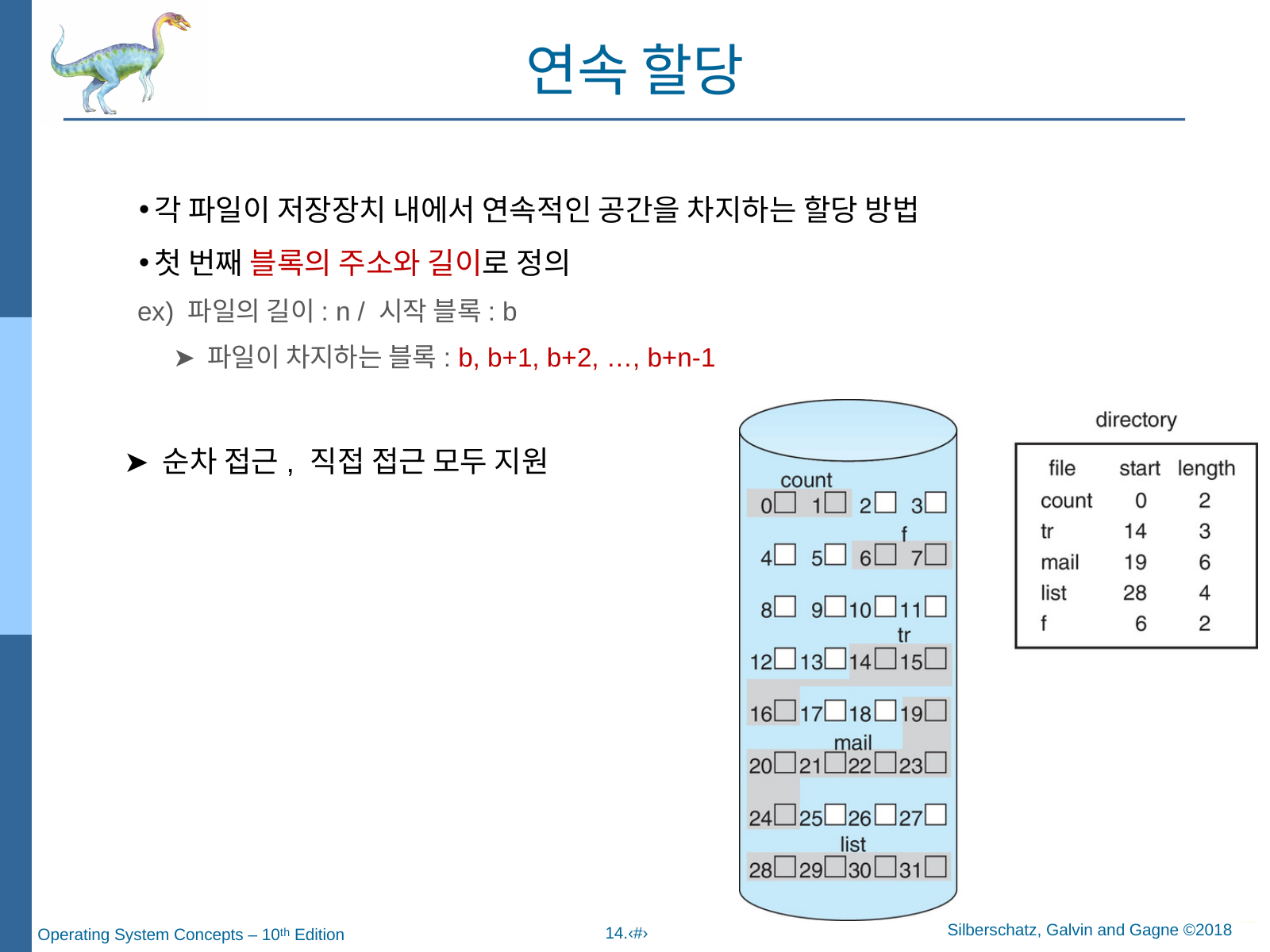

연속 할당

각 파일이 저장장치 내에서 연속적인 공간을 차지하는 할당 방법
첫 번째 블록의 주소와 길이로 정의
ex) 파일의 길이: n / 시작 블록: b
      ➤ 파일이 차지하는 블록: b, b+1, b+2, …, b+n-1

➤ 순차 접근, 직접 접근 모두 지원

Silberschatz, Galvin and Gagne ©2018
14.‹#›
Operating System Concepts – 10ᵗʰ Edition